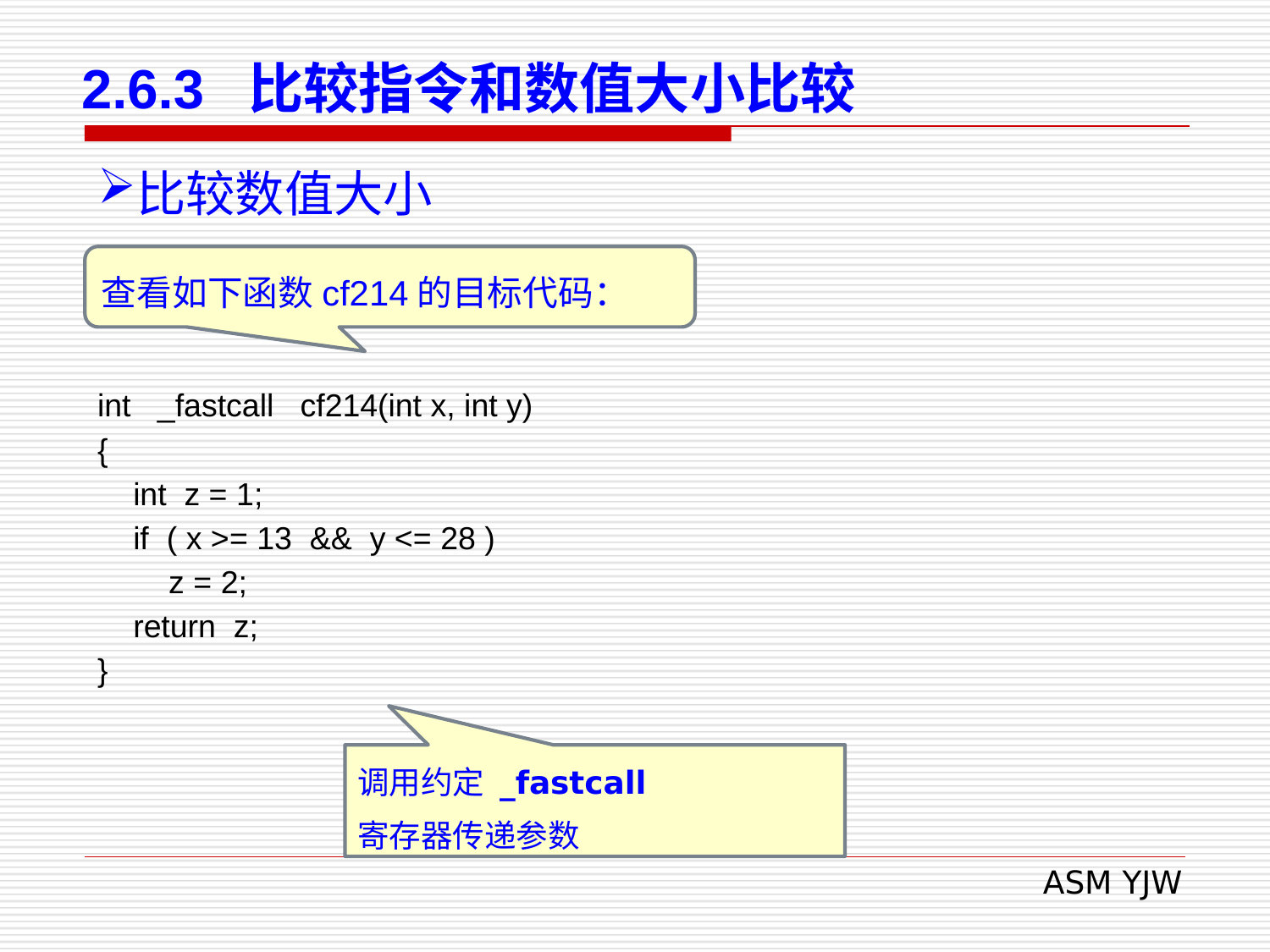

# 2.6.3  比较指令和数值大小比较
比较数值大小

查看如下函数cf214的目标代码：
int   _fastcall   cf214(int x, int y)
{
    int  z = 1;
    if  ( x >= 13  &&  y <= 28 )
        z = 2;
    return  z;
}

调用约定 _fastcall
寄存器传递参数